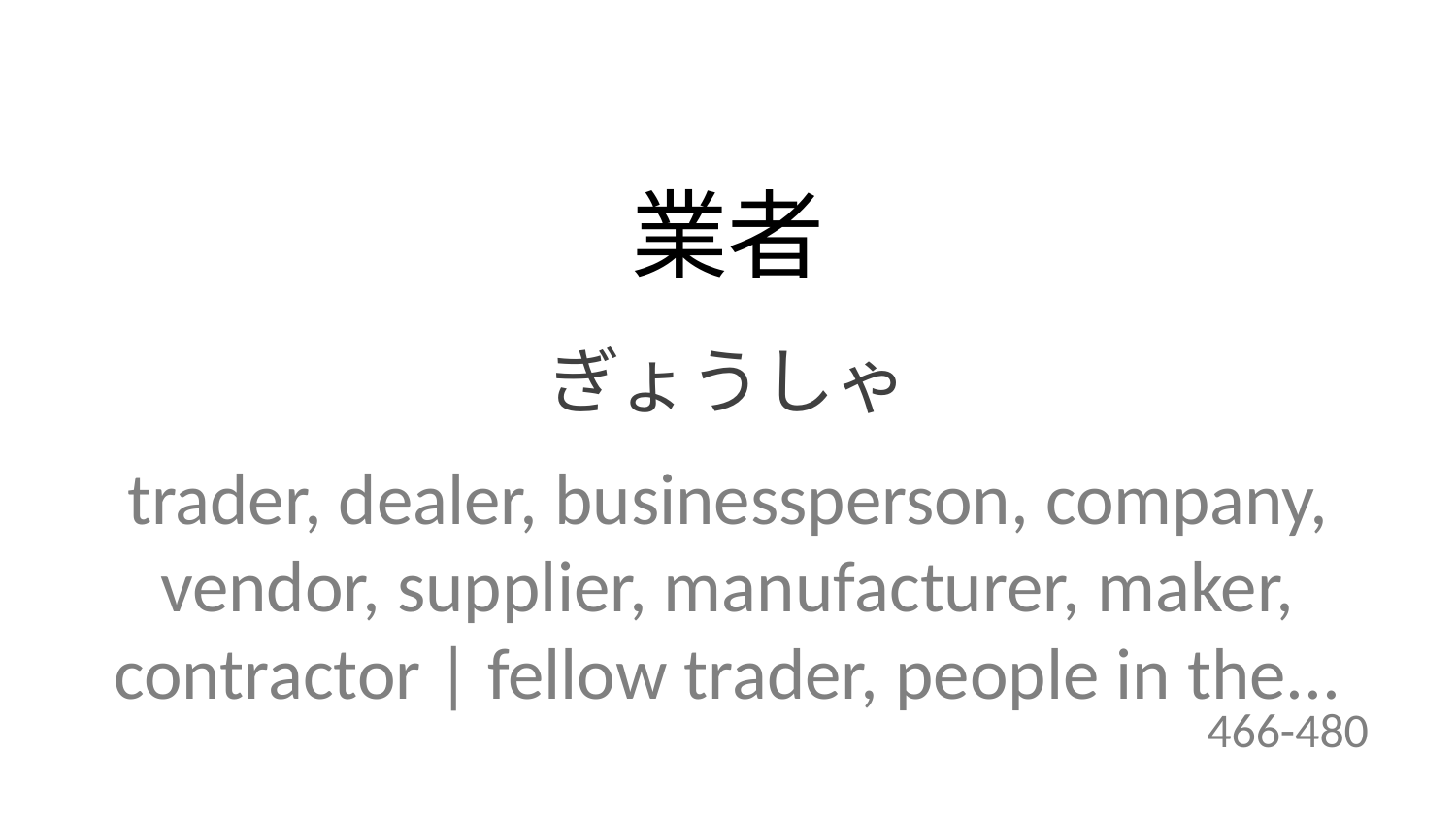

業者

ぎょうしゃ
trader, dealer, businessperson, company, vendor, supplier, manufacturer, maker, contractor | fellow trader, people in the...
466-480